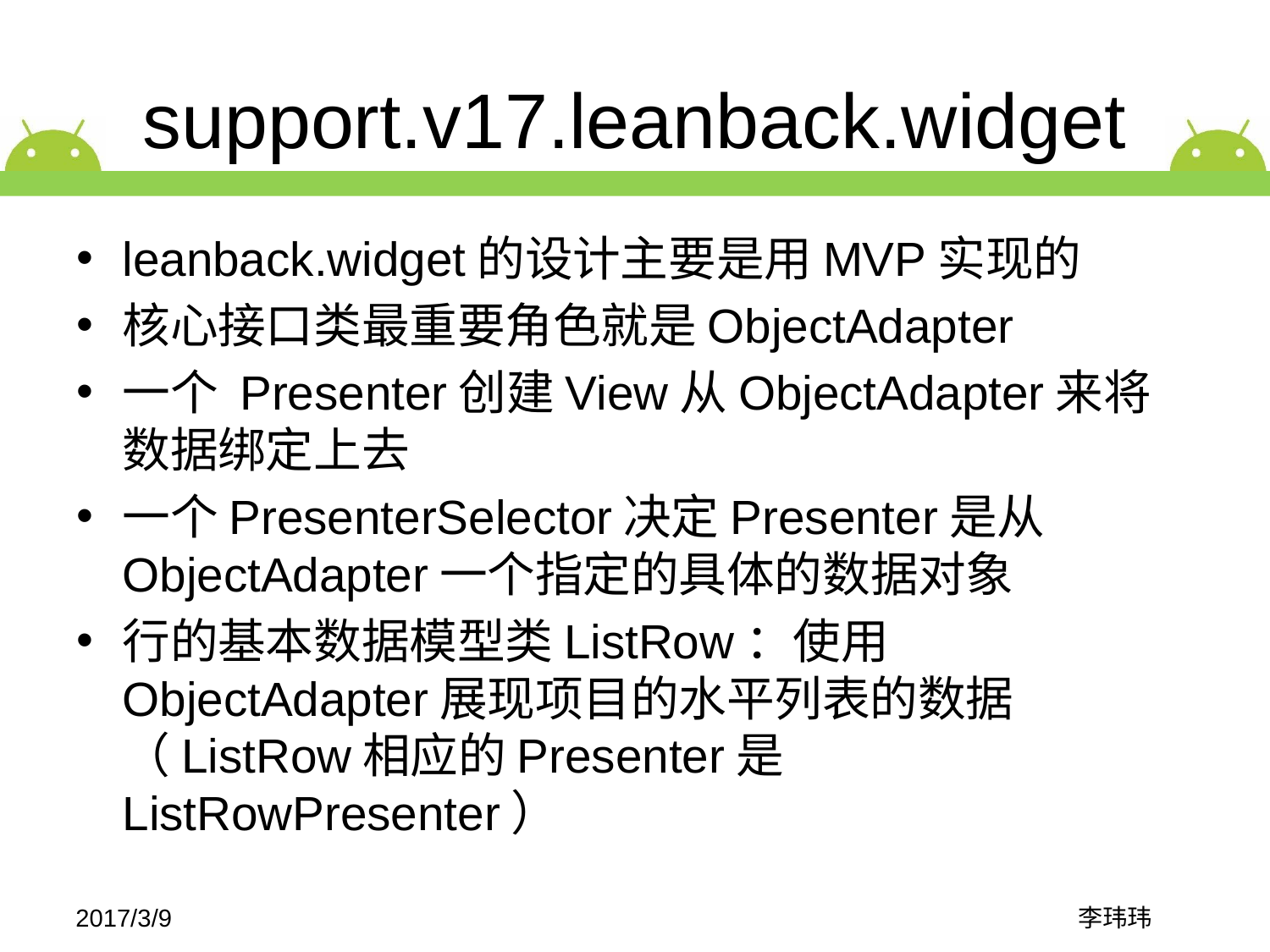

# support.v17.leanback.widget
leanback.widget的设计主要是用MVP实现的
核心接口类最重要角色就是ObjectAdapter
一个 Presenter创建View从ObjectAdapter来将数据绑定上去
一个PresenterSelector决定Presenter是从ObjectAdapter一个指定的具体的数据对象
行的基本数据模型类ListRow：使用ObjectAdapter展现项目的水平列表的数据（ListRow相应的Presenter是 ListRowPresenter）